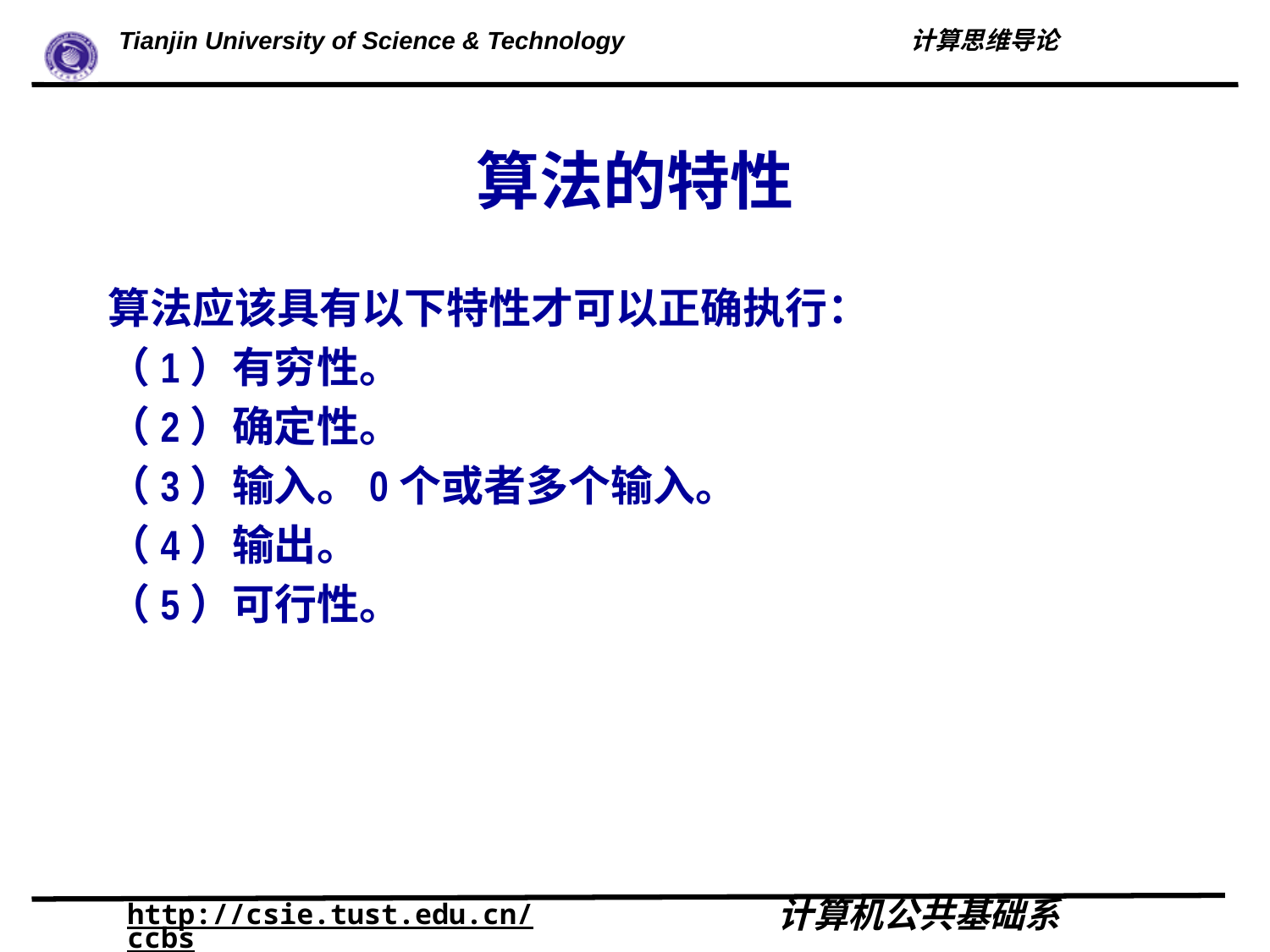

# 算法的特性
算法应该具有以下特性才可以正确执行：
（1）有穷性。
（2）确定性。
（3）输入。0个或者多个输入。
（4）输出。
（5）可行性。